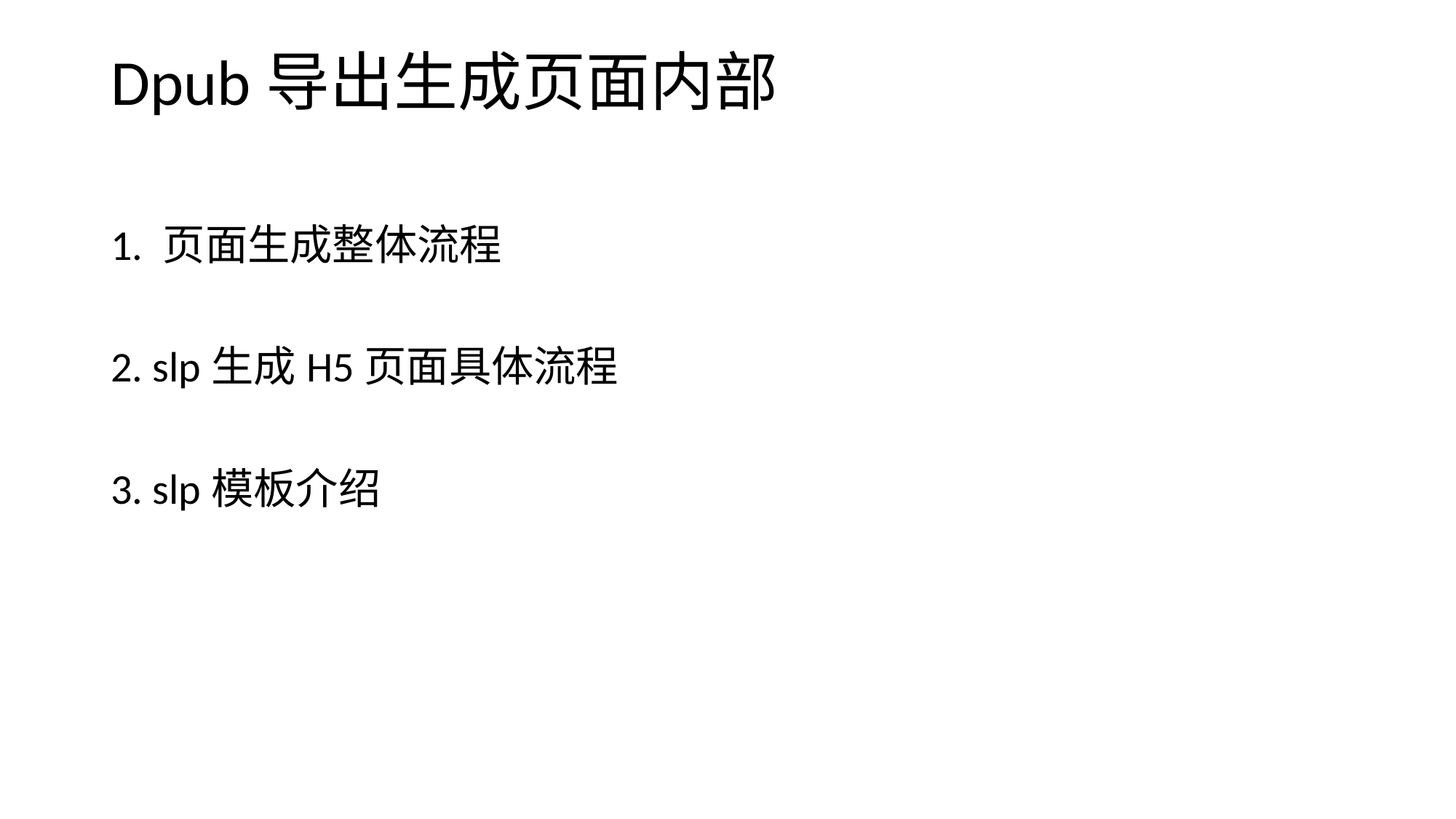

# Dpub导出生成页面内部
1. 页面生成整体流程

2. slp生成H5页面具体流程

3. slp模板介绍